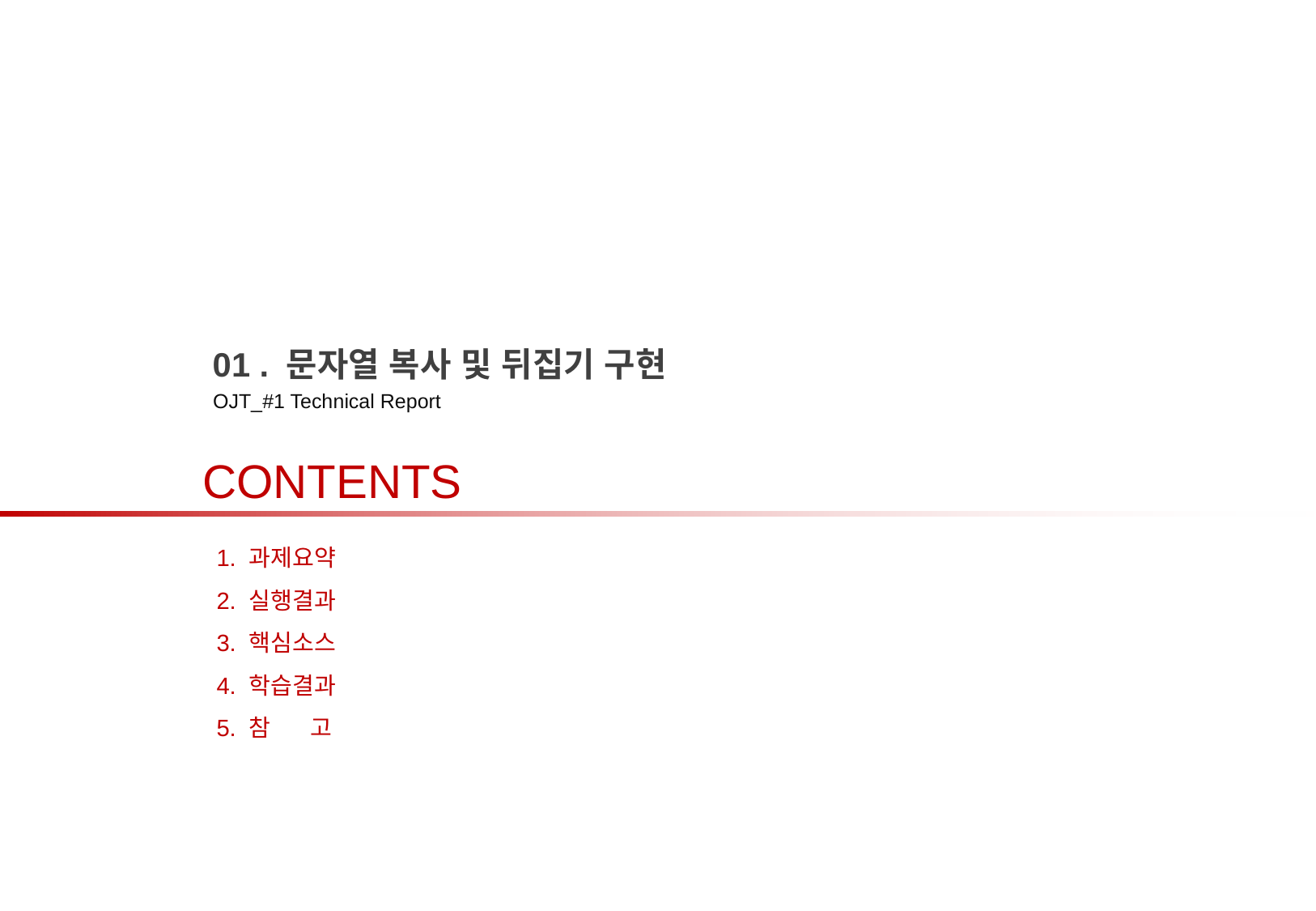

01 . 문자열 복사 및 뒤집기 구현
OJT_#1 Technical Report
1. 과제요약
2. 실행결과
3. 핵심소스
4. 학습결과
5. 참      고